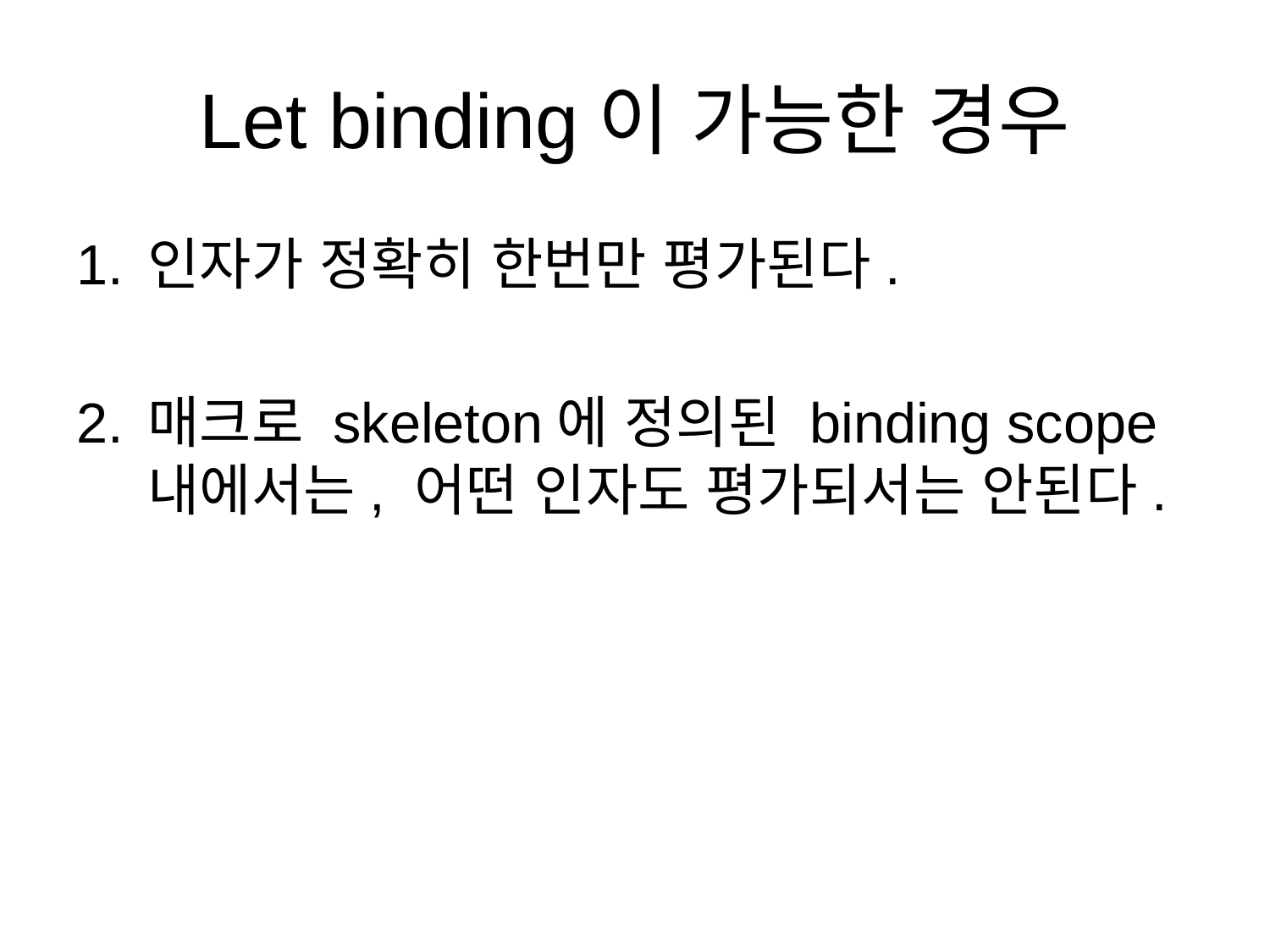

# Let binding이 가능한 경우
인자가 정확히 한번만 평가된다.

매크로 skeleton에 정의된 binding scope 내에서는, 어떤 인자도 평가되서는 안된다.